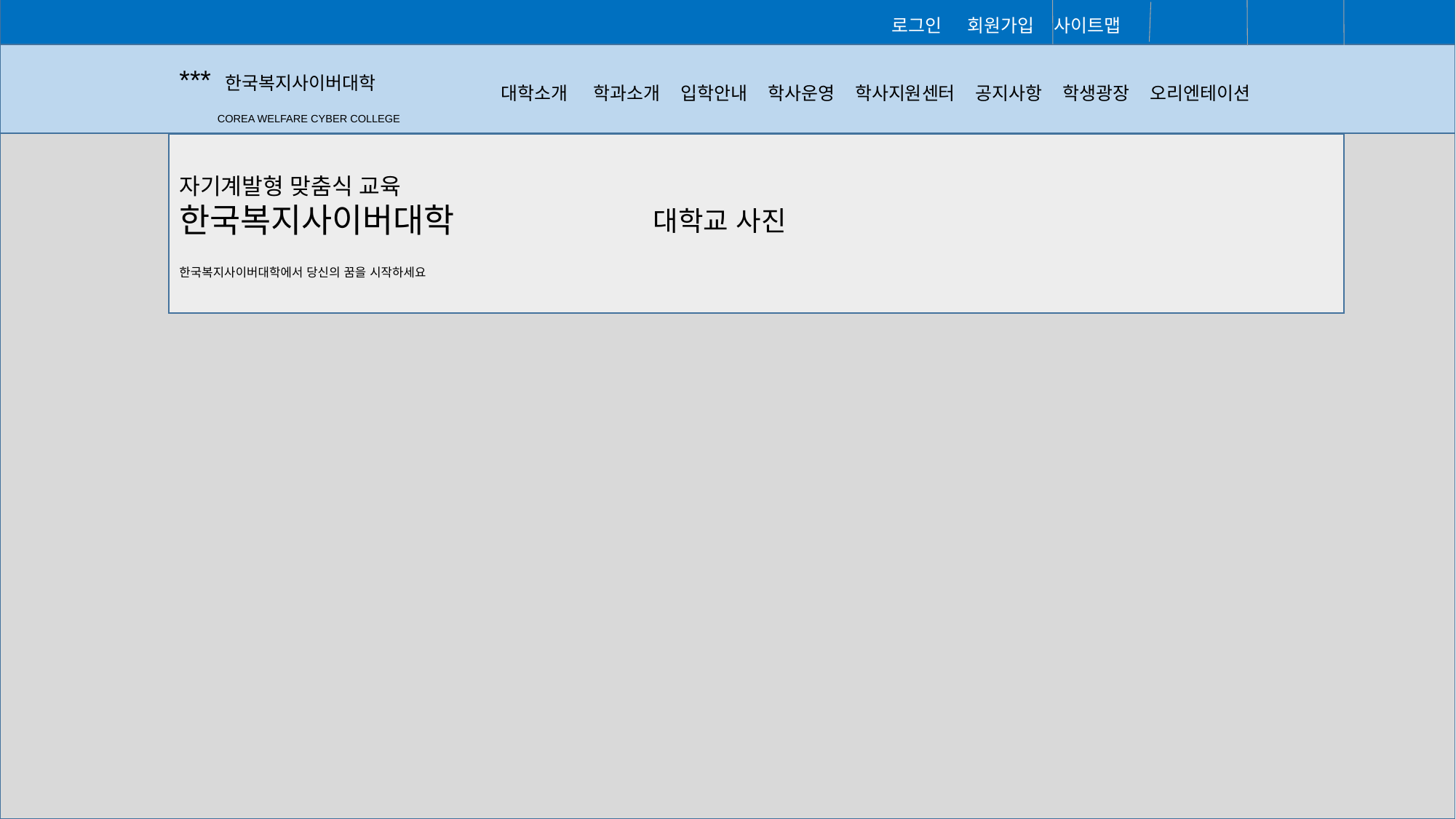

H 대학교    G 대학원    * 대학원입학
                                                                                                                                           로그인     회원가입    사이트맵
*** 한국복지사이버대학
     COREA WELFARE CYBER COLLEGE
대학소개     학과소개    입학안내    학사운영    학사지원센터    공지사항    학생광장    오리엔테이션

자기계발형 맞춤식 교육
한국복지사이버대학

한국복지사이버대학에서 당신의 꿈을 시작하세요
대학교 사진